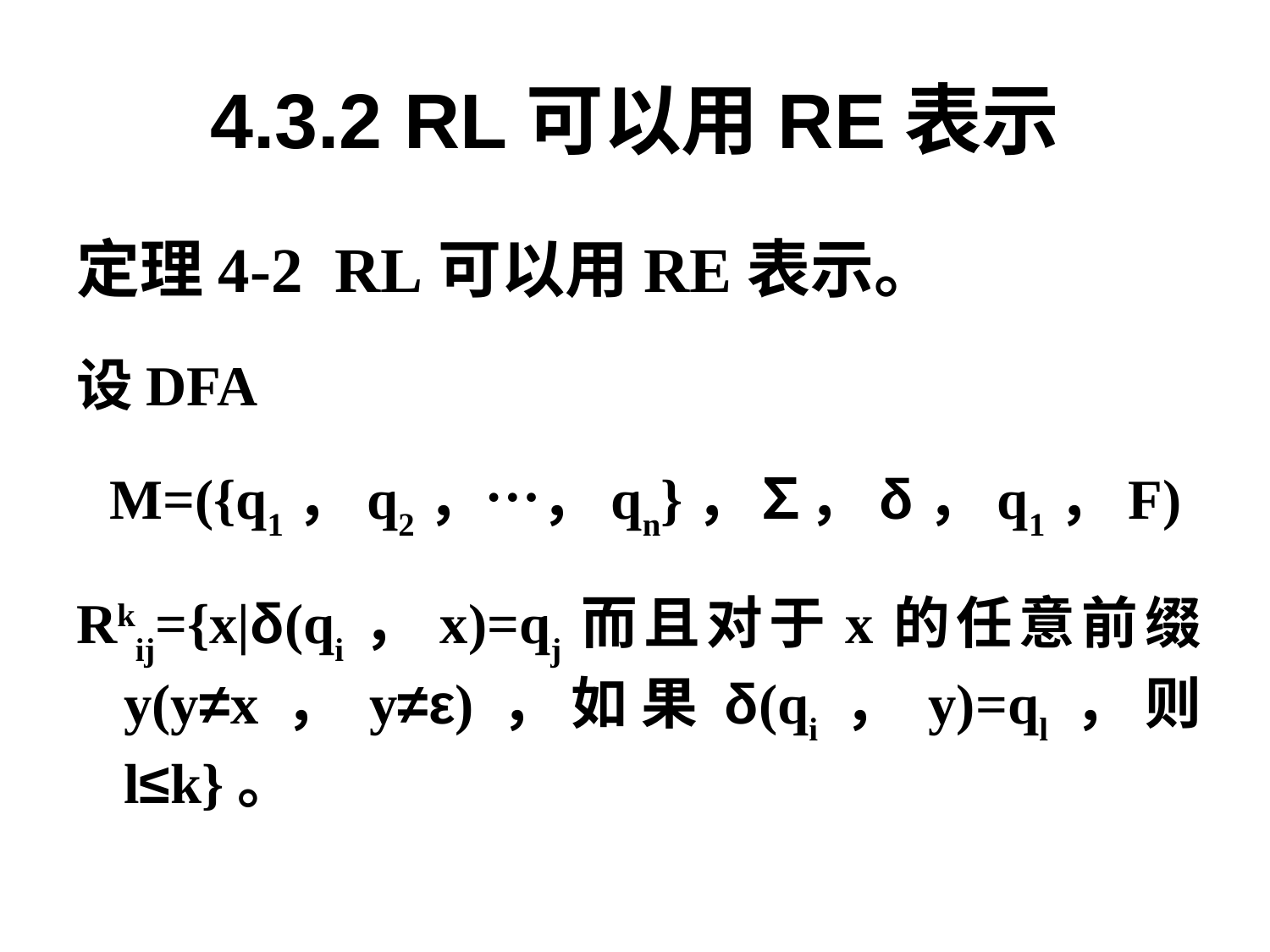

# 4.3.2 RL可以用RE表示
定理4-2  RL可以用RE表示。
设DFA
M=({q1，q2，…，qn}，∑，δ，q1，F)
Rkij={x|δ(qi，x)=qj而且对于x的任意前缀y(y≠x，y≠ε)，如果δ(qi，y)=ql，则l≤k}。

44